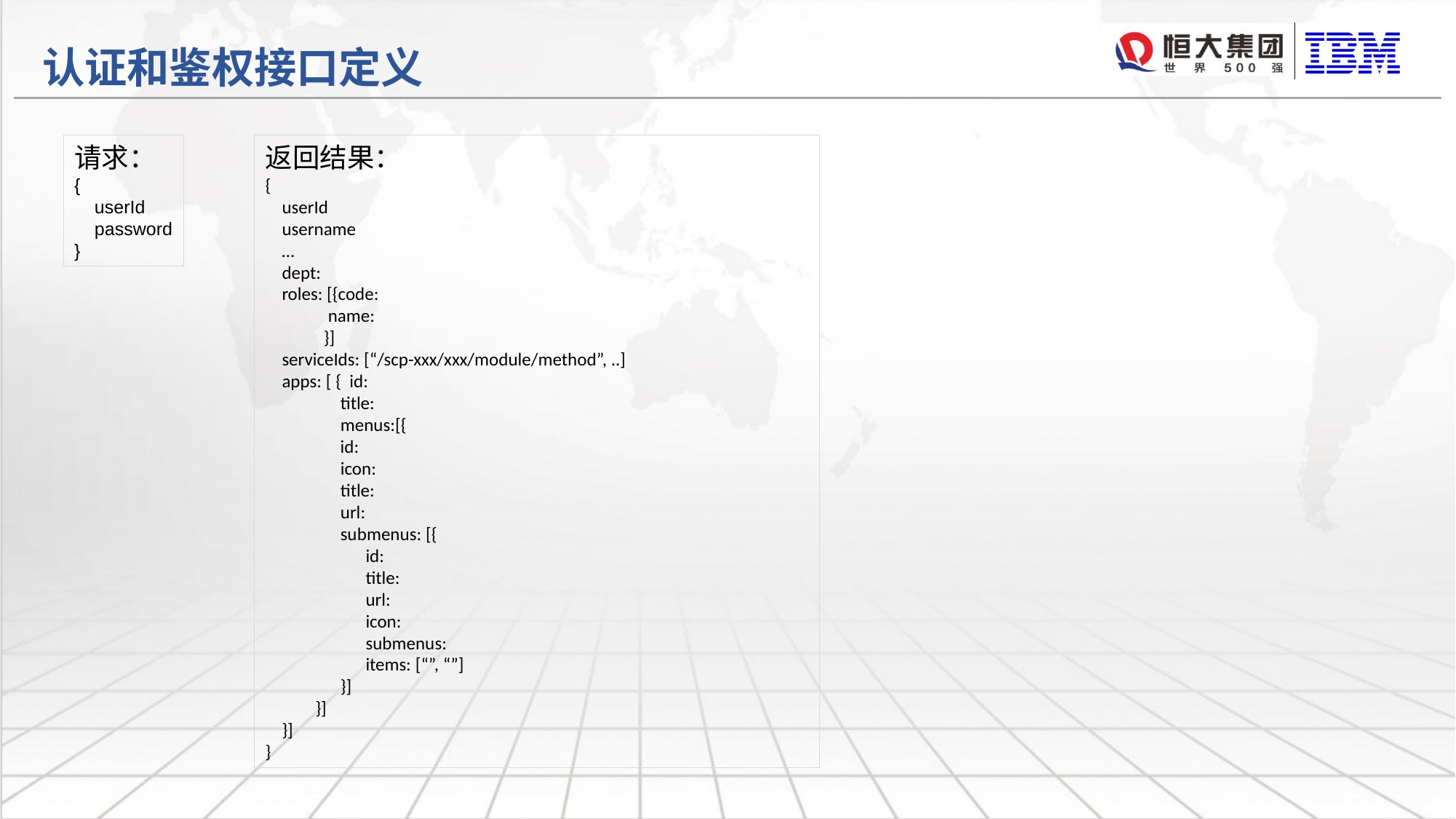

# 认证和鉴权接口定义
请求：
{
    userId
    password
}
返回结果：
{
    userId
    username
    …
    dept:
    roles: [{code:
               name:
              }]
    serviceIds: [“/scp-xxx/xxx/module/method”, ..]
    apps: [ {  id:
                  title:
                  menus:[{
                  id:
                  icon:
                  title:
                  url:
                  submenus: [{
                        id:
                        title:
                        url:
                        icon:
                        submenus:
                        items: [“”, “”]
                  }]
            }]
    }]
}